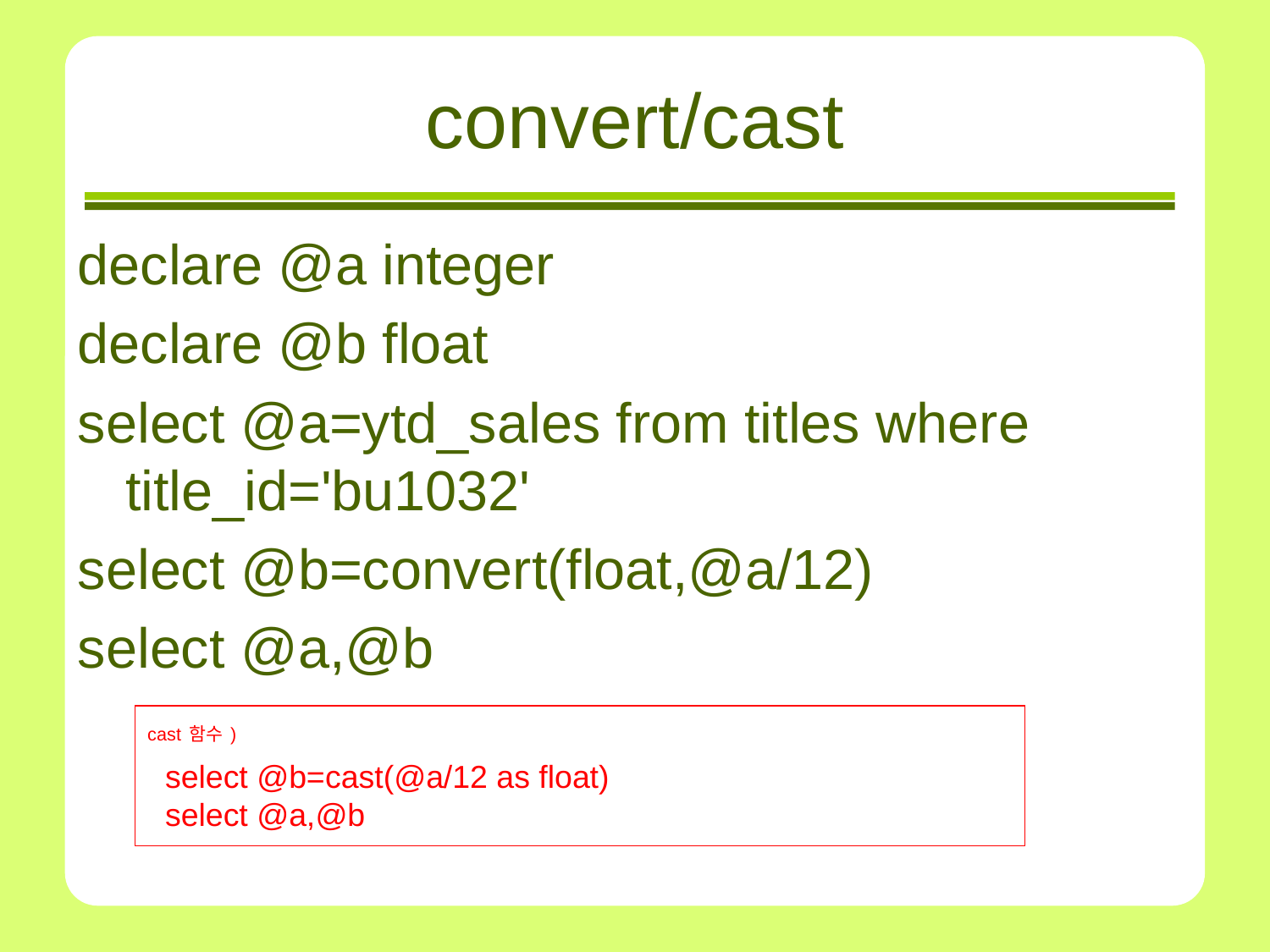

# convert/cast
declare @a integer
declare @b float
select @a=ytd_sales from titles where title_id='bu1032'
select @b=convert(float,@a/12)
select @a,@b

cast함수)
  select @b=cast(@a/12 as float)
  select @a,@b